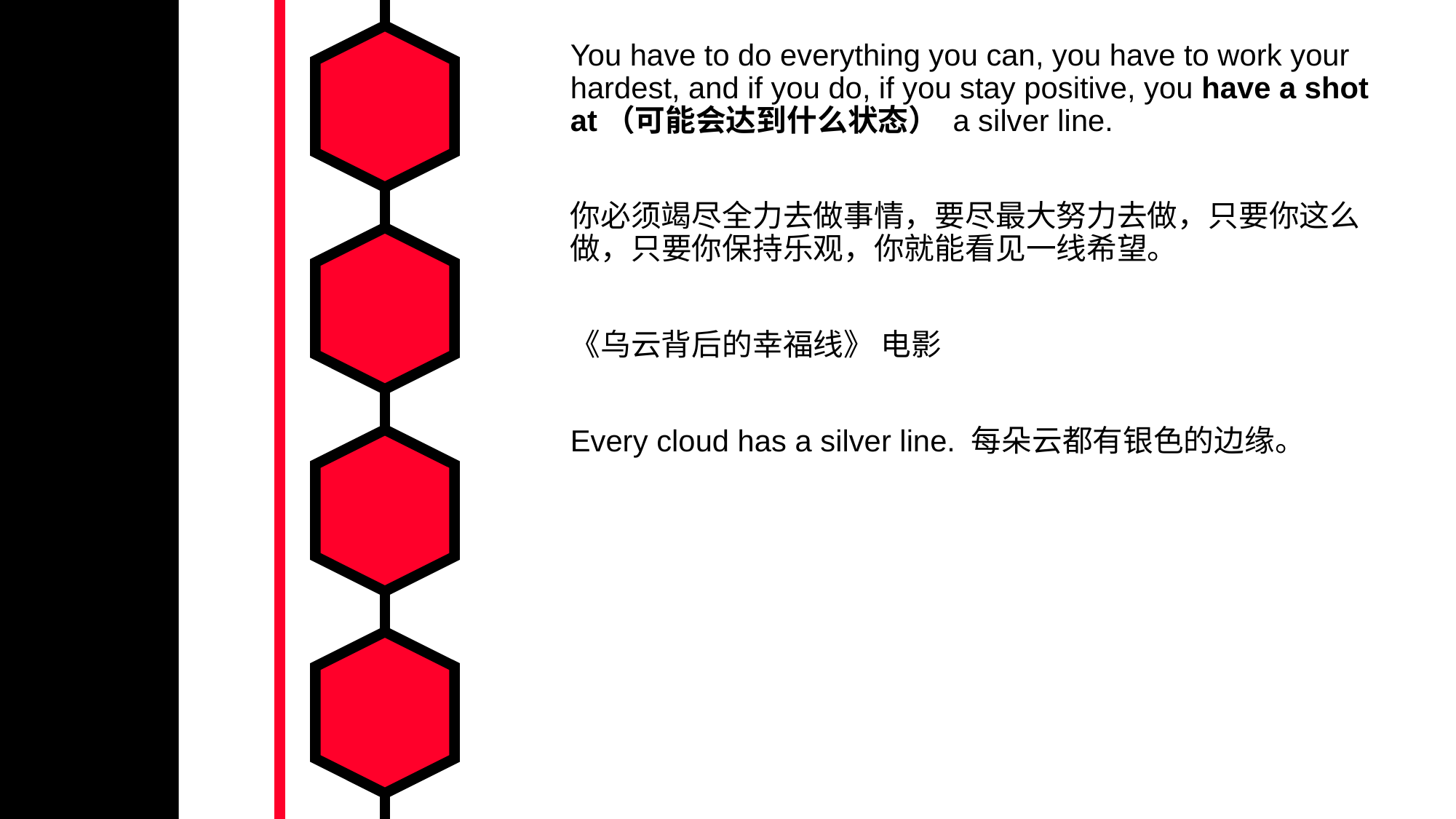

#
You have to do everything you can, you have to work your hardest, and if you do, if you stay positive, you have a shot at（可能会达到什么状态） a silver line.

你必须竭尽全力去做事情，要尽最大努力去做，只要你这么做，只要你保持乐观，你就能看见一线希望。

《乌云背后的幸福线》 电影

Every cloud has a silver line. 每朵云都有银色的边缘。